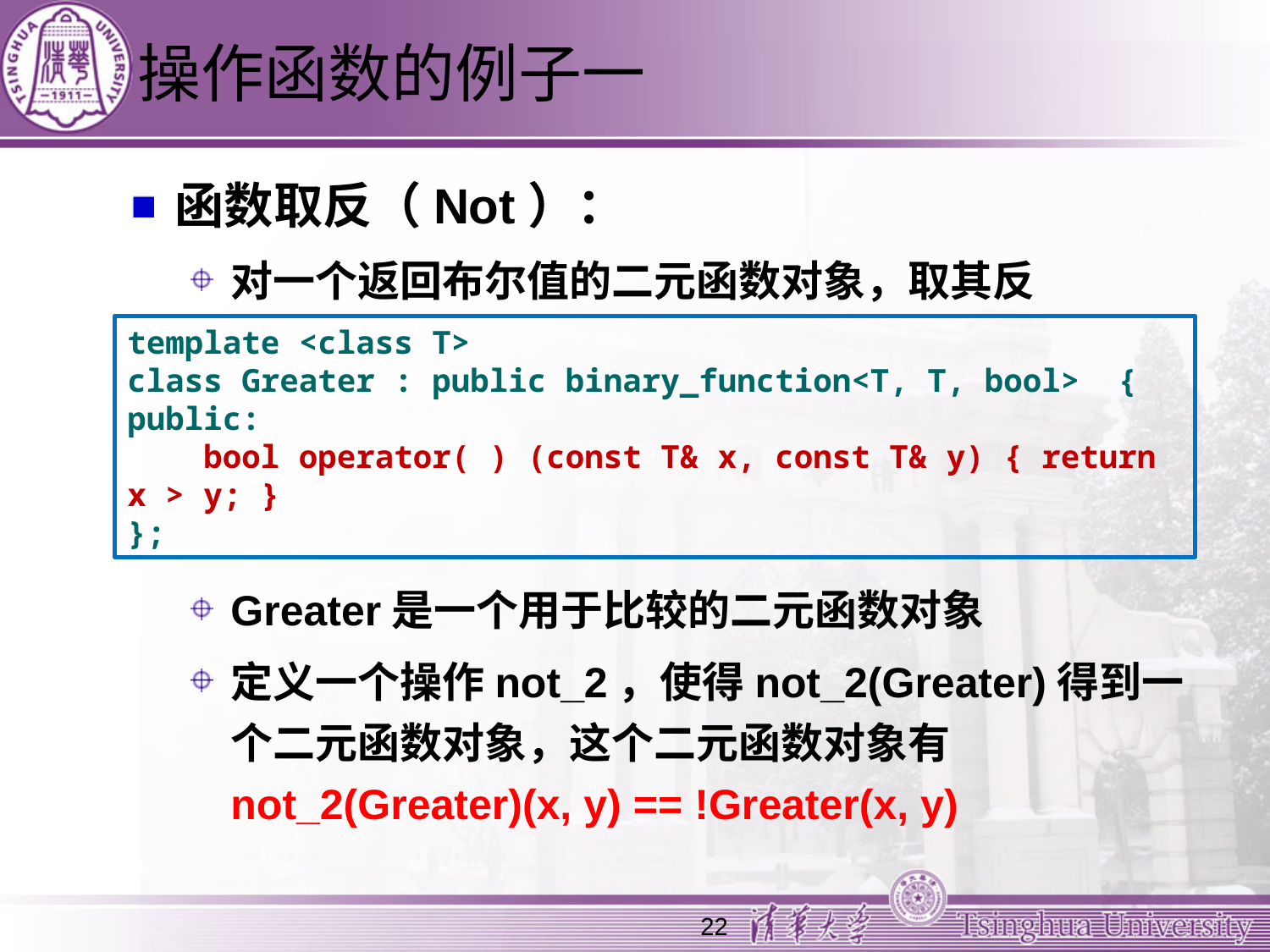

# 操作函数的例子一
函数取反（Not）：
对一个返回布尔值的二元函数对象，取其反

Greater是一个用于比较的二元函数对象
定义一个操作not_2，使得not_2(Greater)得到一个二元函数对象，这个二元函数对象有
not_2(Greater)(x, y) == !Greater(x, y)
template <class T>
class Greater : public binary_function<T, T, bool>  {
public:
    bool operator( ) (const T& x, const T& y) { return x > y; }
};
22